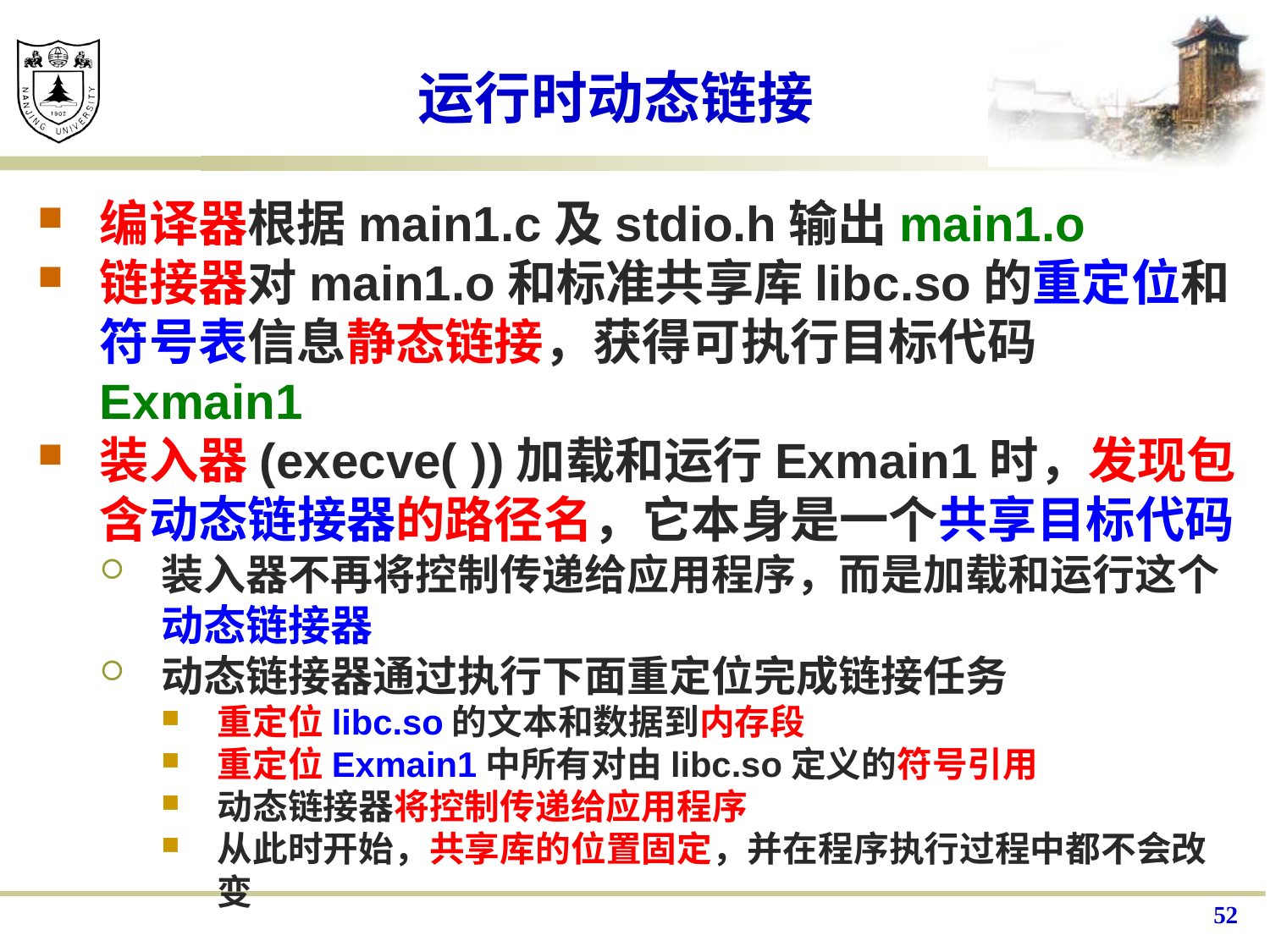

# 运行时动态链接
编译器根据main1.c及stdio.h输出main1.o
链接器对main1.o和标准共享库libc.so的重定位和符号表信息静态链接，获得可执行目标代码Exmain1
装入器(execve( ))加载和运行Exmain1时，发现包含动态链接器的路径名，它本身是一个共享目标代码
装入器不再将控制传递给应用程序，而是加载和运行这个动态链接器
动态链接器通过执行下面重定位完成链接任务
重定位libc.so的文本和数据到内存段
重定位Exmain1中所有对由libc.so定义的符号引用
动态链接器将控制传递给应用程序
从此时开始，共享库的位置固定，并在程序执行过程中都不会改变
52